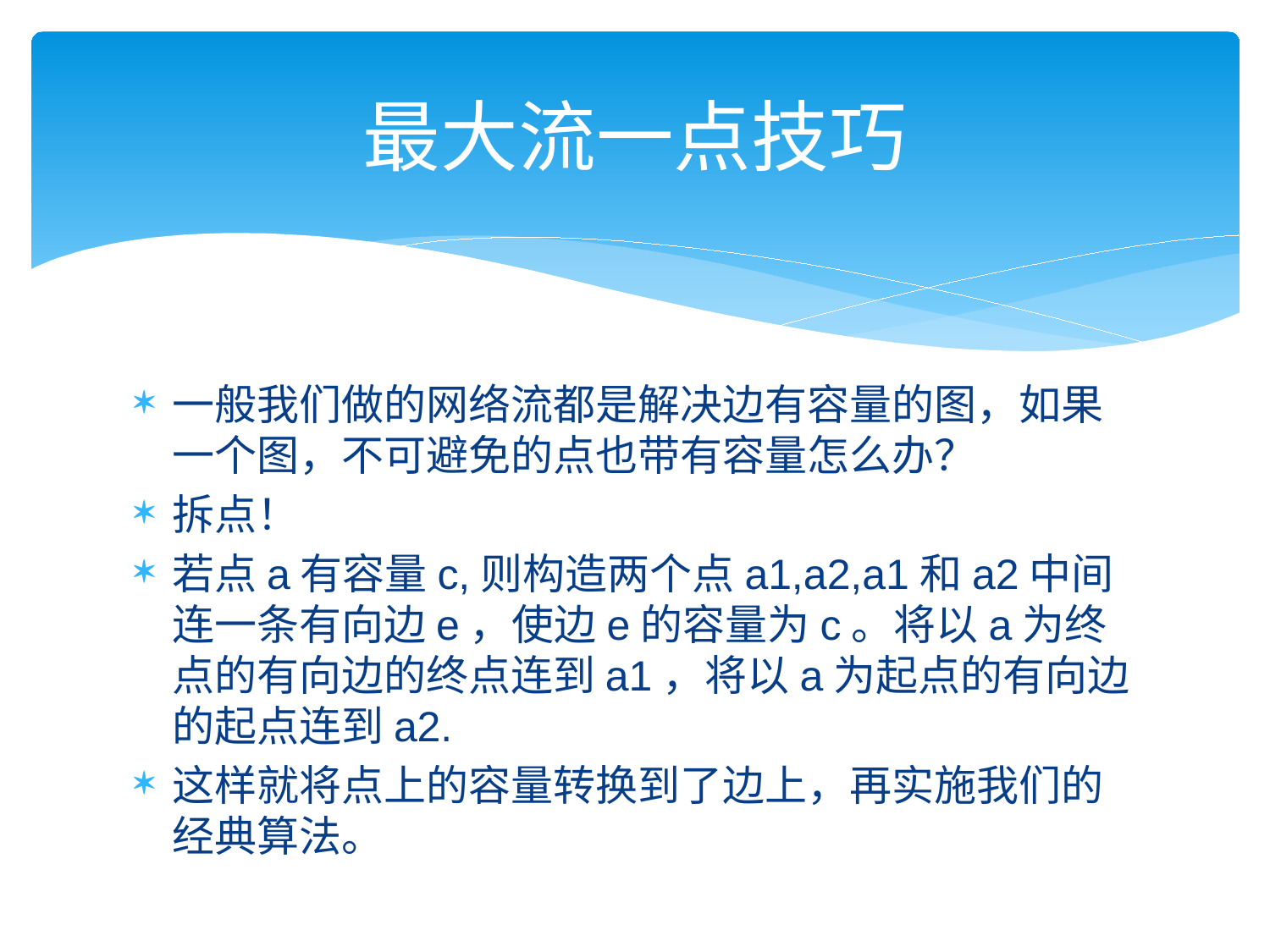

# 最大流一点技巧
一般我们做的网络流都是解决边有容量的图，如果一个图，不可避免的点也带有容量怎么办？
拆点！
若点a有容量c,则构造两个点a1,a2,a1和a2中间连一条有向边e，使边e的容量为c。将以a为终点的有向边的终点连到a1，将以a为起点的有向边的起点连到a2.
这样就将点上的容量转换到了边上，再实施我们的经典算法。